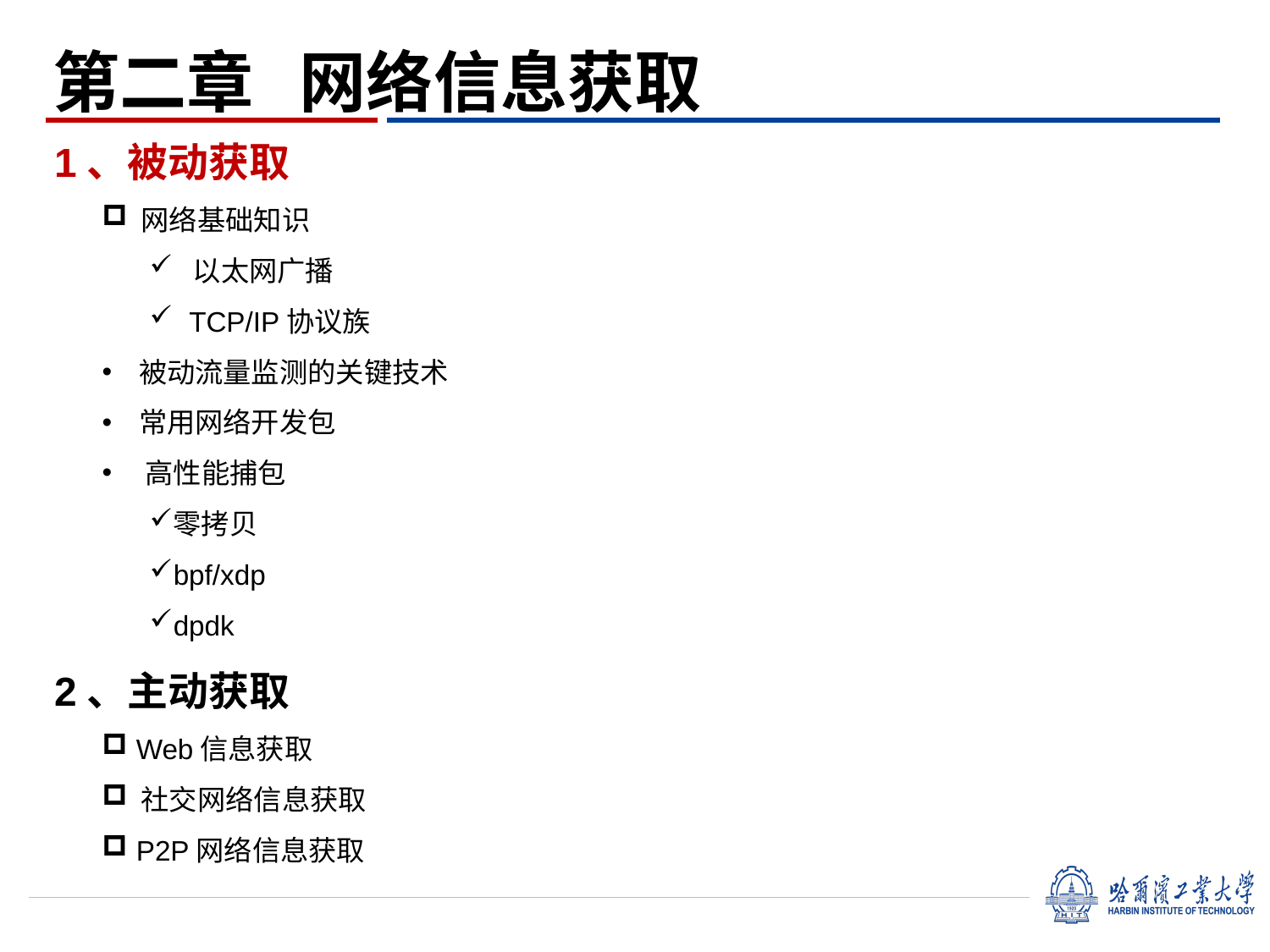

第二章   网络信息获取
1、被动获取
 网络基础知识
  以太网广播
  TCP/IP协议族
 被动流量监测的关键技术
 常用网络开发包
  高性能捕包
零拷贝
bpf/xdp
dpdk
2、主动获取
 Web信息获取
 社交网络信息获取
 P2P网络信息获取